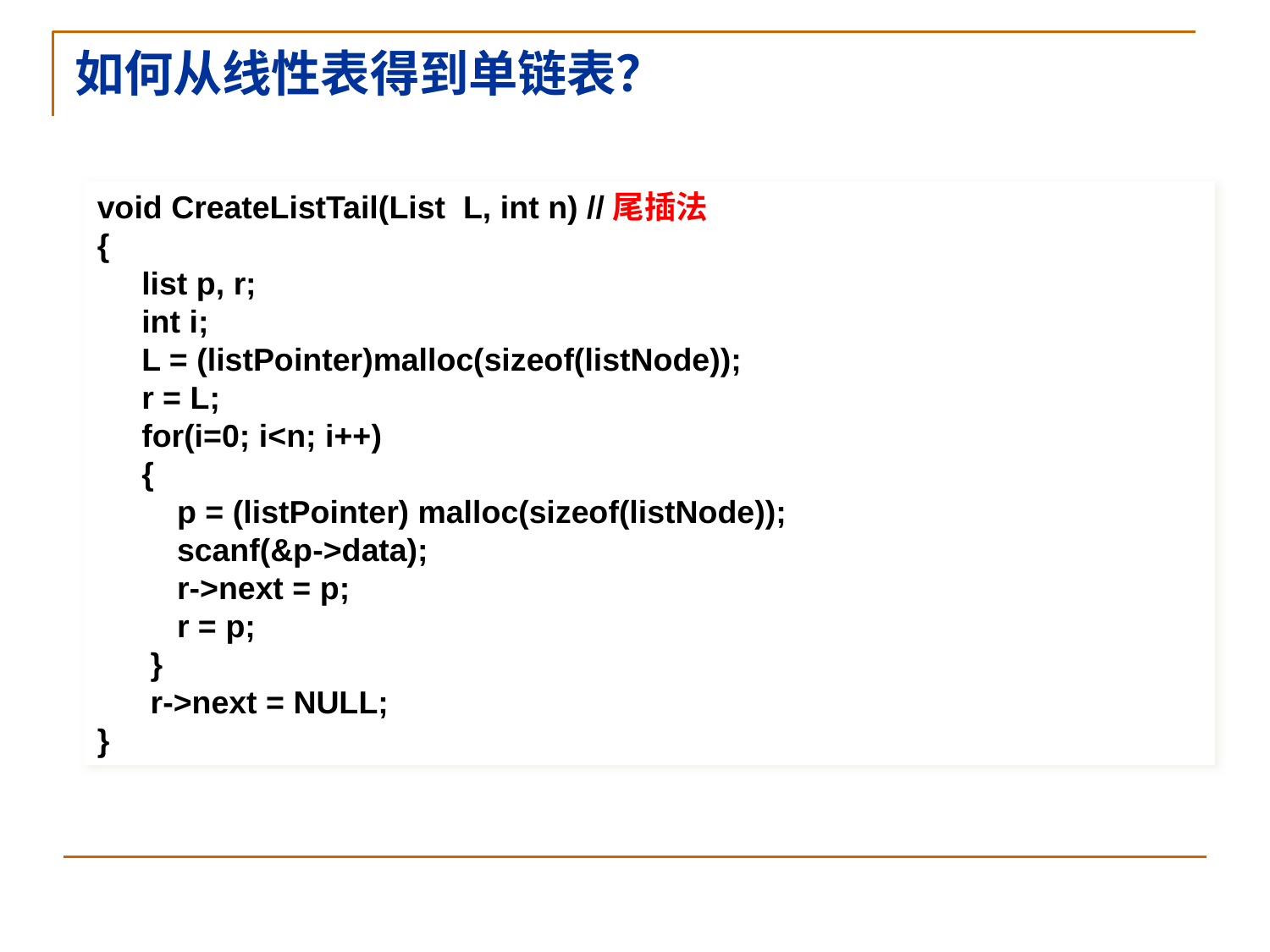

# 如何从线性表得到单链表？
void CreateListTail(List  L, int n) //尾插法
{
     list p, r;
     int i;
     L = (listPointer)malloc(sizeof(listNode));
     r = L;
     for(i=0; i<n; i++)
     {
         p = (listPointer) malloc(sizeof(listNode));
         scanf(&p->data);
         r->next = p;
         r = p;
      }
      r->next = NULL;
}